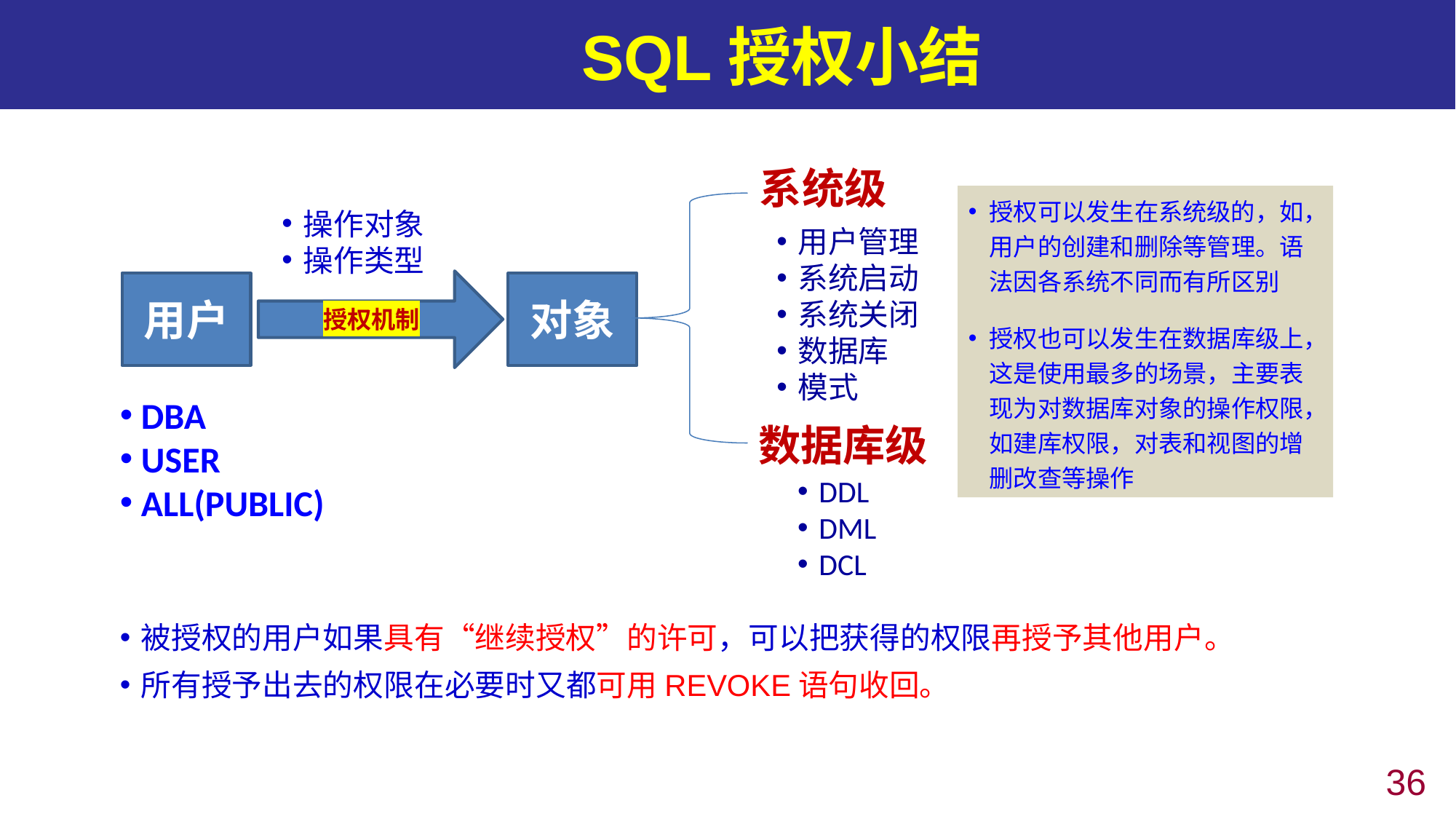

# SQL授权小结
系统级

操作对象
操作类型
用户管理
系统启动
系统关闭
数据库
模式
授权机制
用户
对象
DBA
USER
ALL(PUBLIC)
数据库级
DDL
DML
DCL
授权可以发生在系统级的，如，用户的创建和删除等管理。语法因各系统不同而有所区别

授权也可以发生在数据库级上，这是使用最多的场景，主要表现为对数据库对象的操作权限，如建库权限，对表和视图的增删改查等操作
被授权的用户如果具有“继续授权”的许可，可以把获得的权限再授予其他用户。
所有授予出去的权限在必要时又都可用REVOKE语句收回。
36